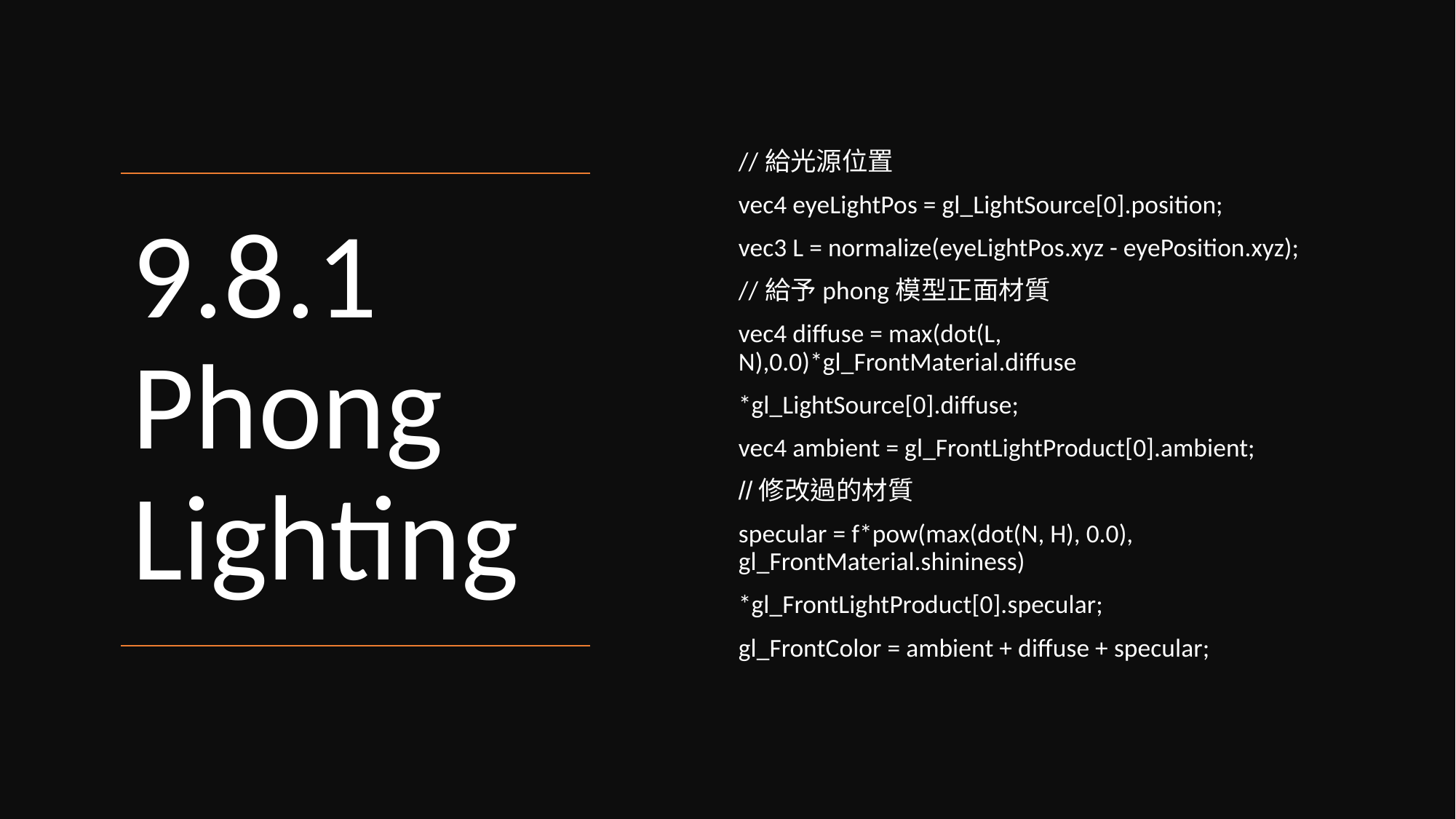

//給光源位置
vec4 eyeLightPos = gl_LightSource[0].position;
vec3 L = normalize(eyeLightPos.xyz - eyePosition.xyz);
//給予phong模型正面材質
vec4 diffuse = max(dot(L, N),0.0)*gl_FrontMaterial.diffuse
*gl_LightSource[0].diffuse;
vec4 ambient = gl_FrontLightProduct[0].ambient;
//修改過的材質
specular = f*pow(max(dot(N, H), 0.0), gl_FrontMaterial.shininess)
*gl_FrontLightProduct[0].specular;
gl_FrontColor = ambient + diffuse + specular;
# 9.8.1 Phong Lighting